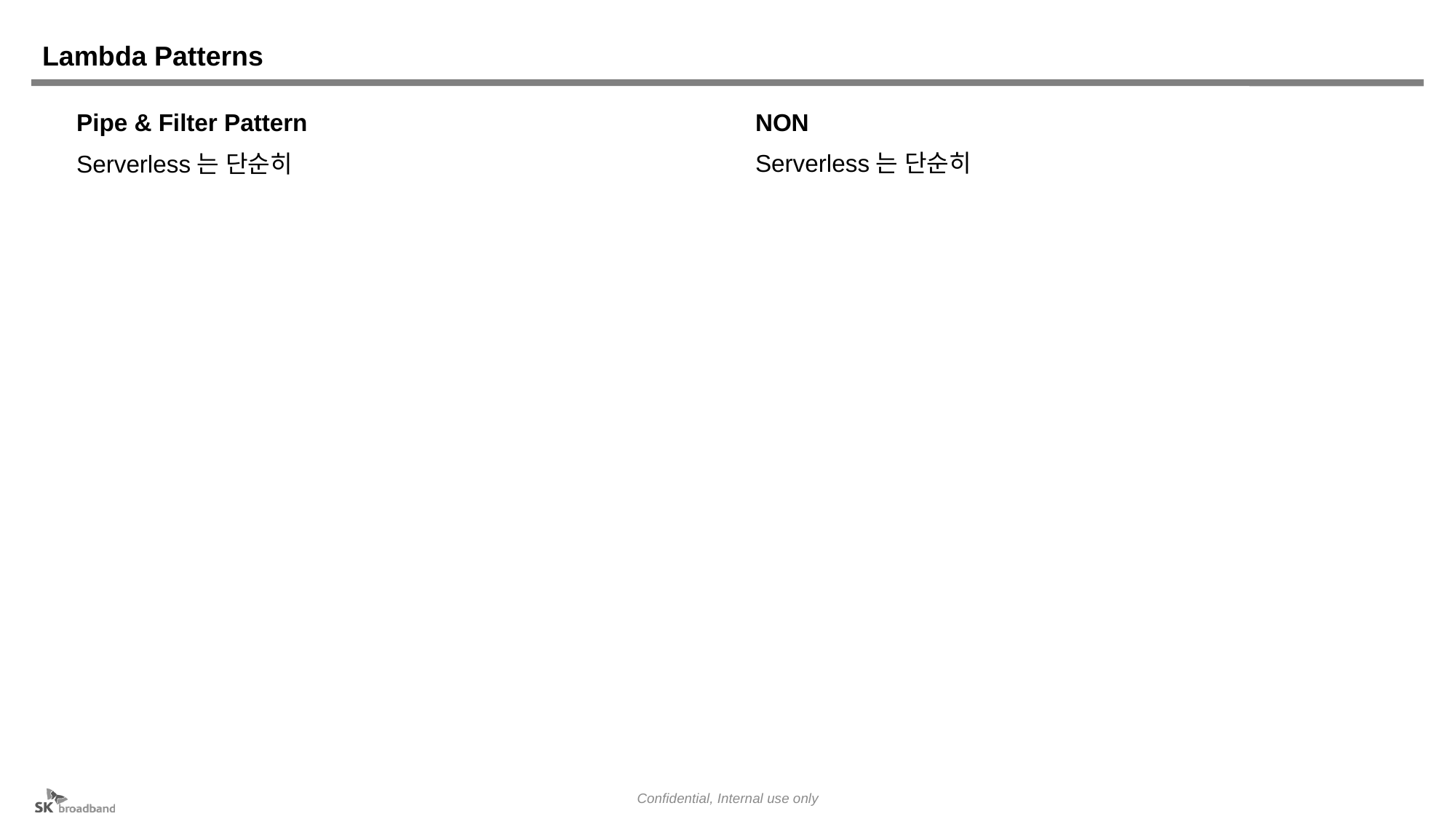

# Lambda Patterns
Pipe & Filter Pattern
Serverless는 단순히
NON
Serverless는 단순히
Confidential, Internal use only